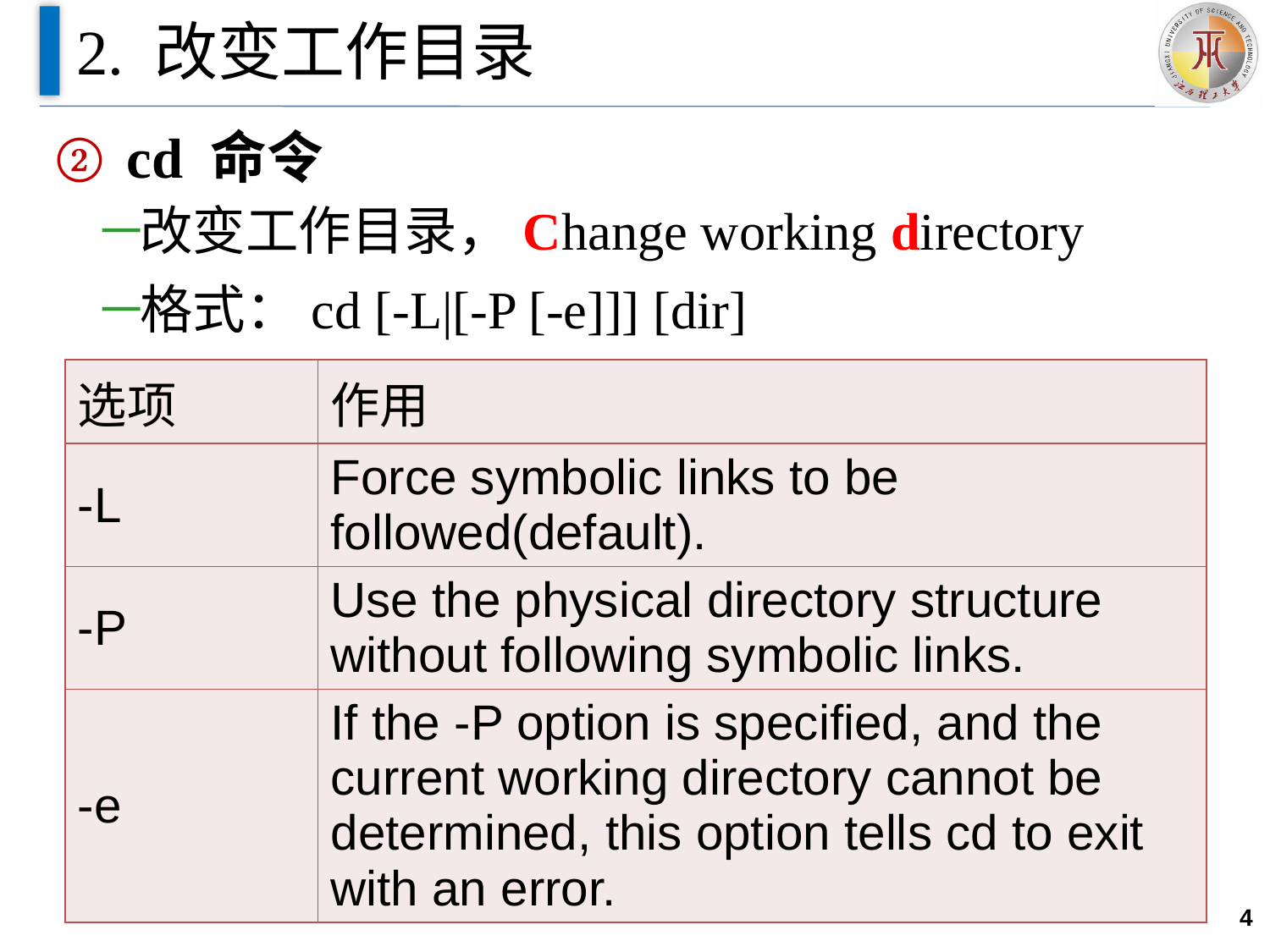

# 2. 改变工作目录
cd 命令
改变工作目录，Change working directory
格式：cd [-L|[-P [-e]]] [dir]
| 选项 | 作用 |
| --- | --- |
| -L | Force symbolic links to be followed(default). |
| -P | Use the physical directory structure without following symbolic links. |
| -e | If the -P option is specified, and the current working directory cannot be determined, this option tells cd to exit with an error. |
4